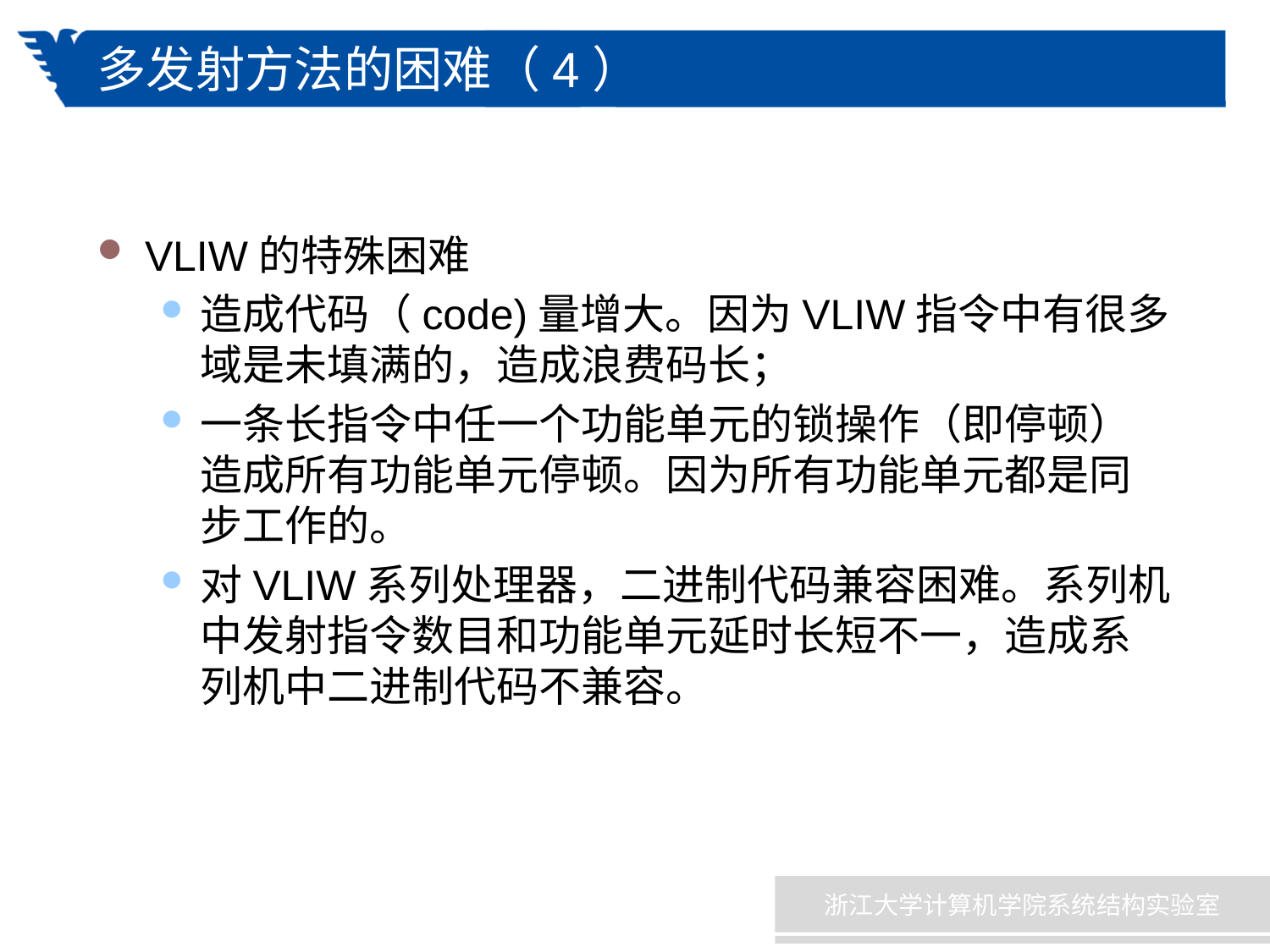

# 多发射方法的困难（4）
VLIW的特殊困难
造成代码（code)量增大。因为VLIW指令中有很多域是未填满的，造成浪费码长；
一条长指令中任一个功能单元的锁操作（即停顿）造成所有功能单元停顿。因为所有功能单元都是同步工作的。
对VLIW系列处理器，二进制代码兼容困难。系列机中发射指令数目和功能单元延时长短不一，造成系列机中二进制代码不兼容。